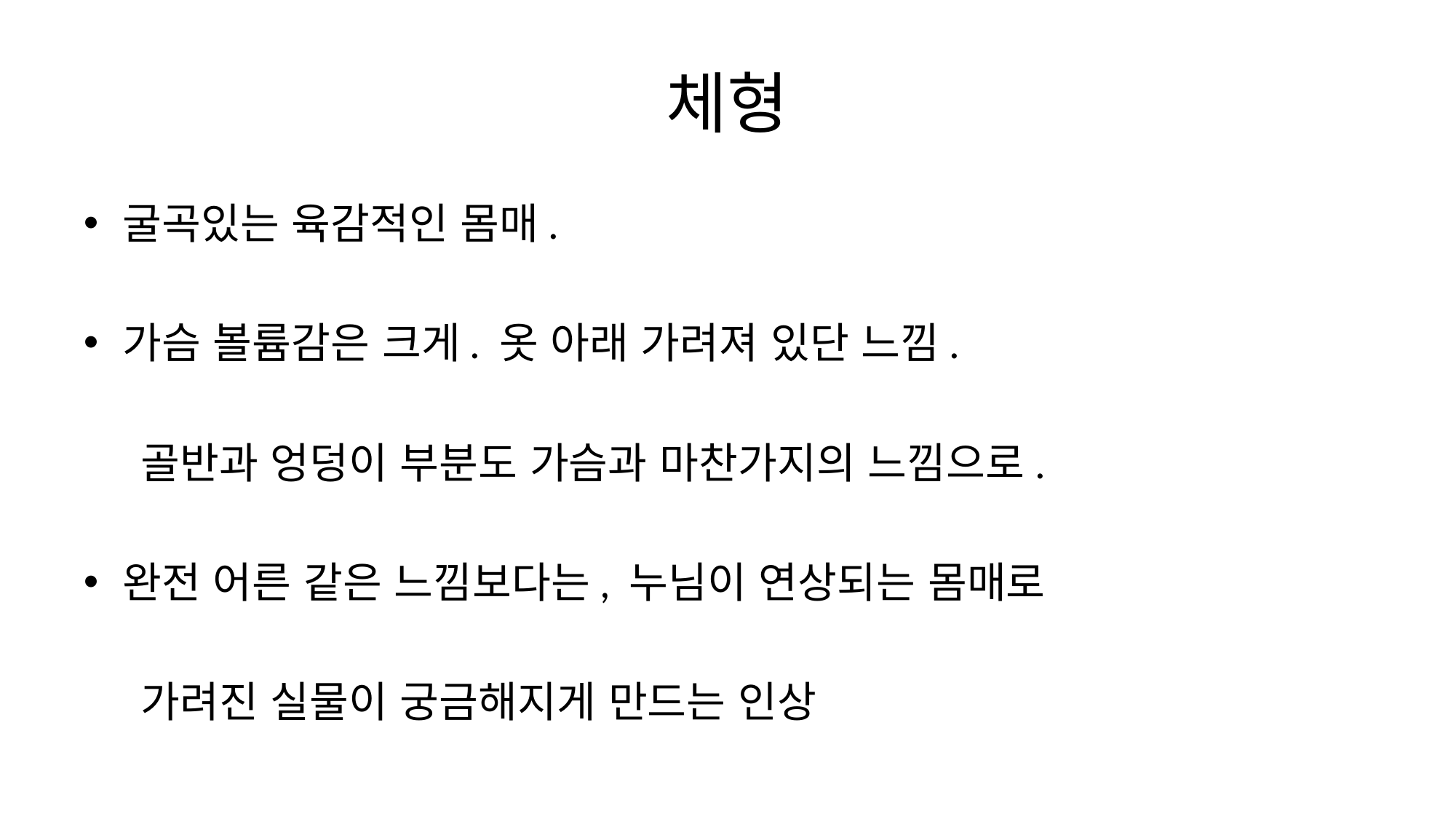

# 체형
굴곡있는 육감적인 몸매.

가슴 볼륨감은 크게. 옷 아래 가려져 있단 느낌.

    골반과 엉덩이 부분도 가슴과 마찬가지의 느낌으로.

완전 어른 같은 느낌보다는, 누님이 연상되는 몸매로

    가려진 실물이 궁금해지게 만드는 인상